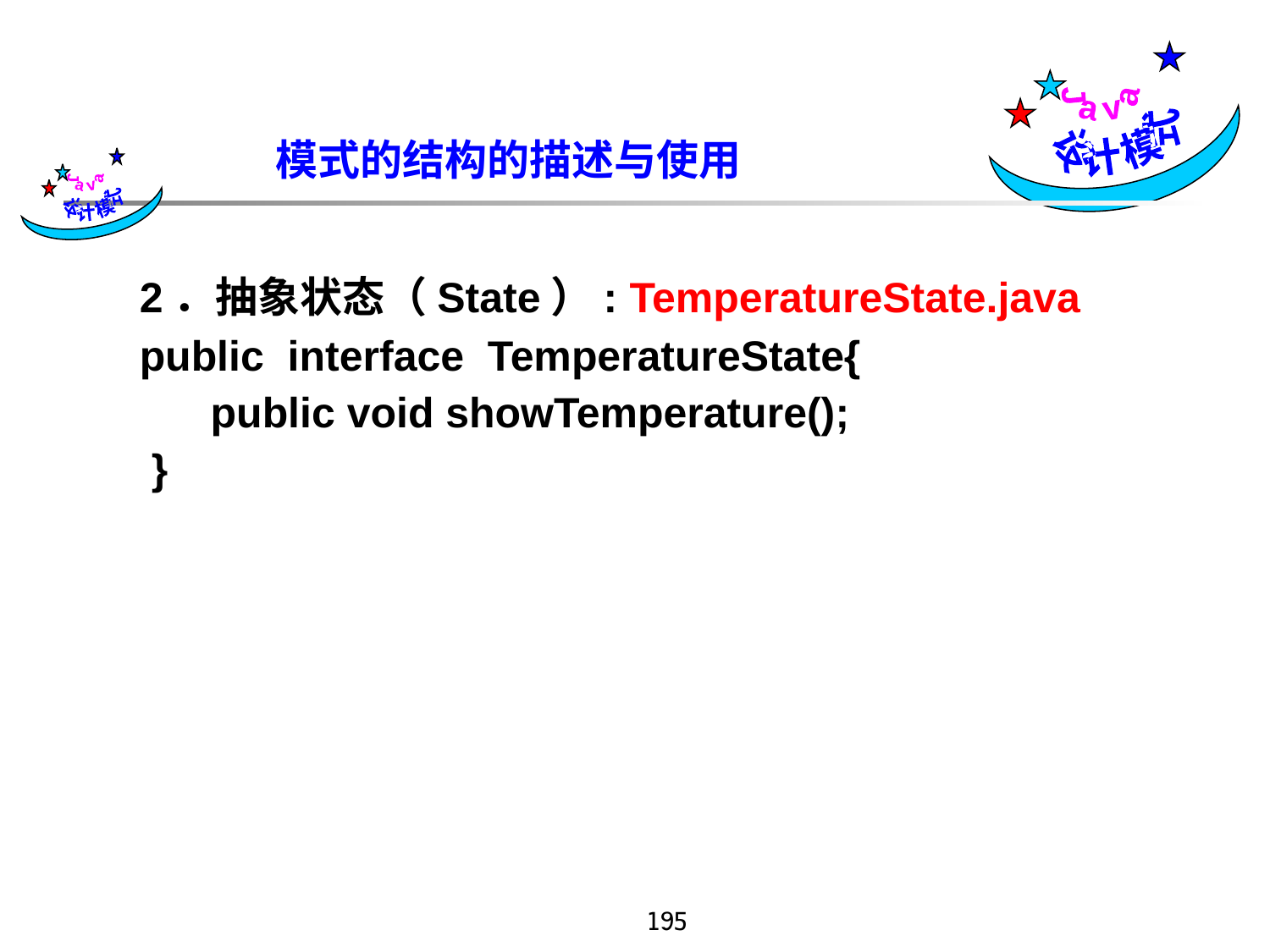

Java
设计模式

模式的结构的描述与使用

  Java
设计模式

2．抽象状态（State）: TemperatureState.java
public  interface  TemperatureState{
      public void showTemperature();
 }

195